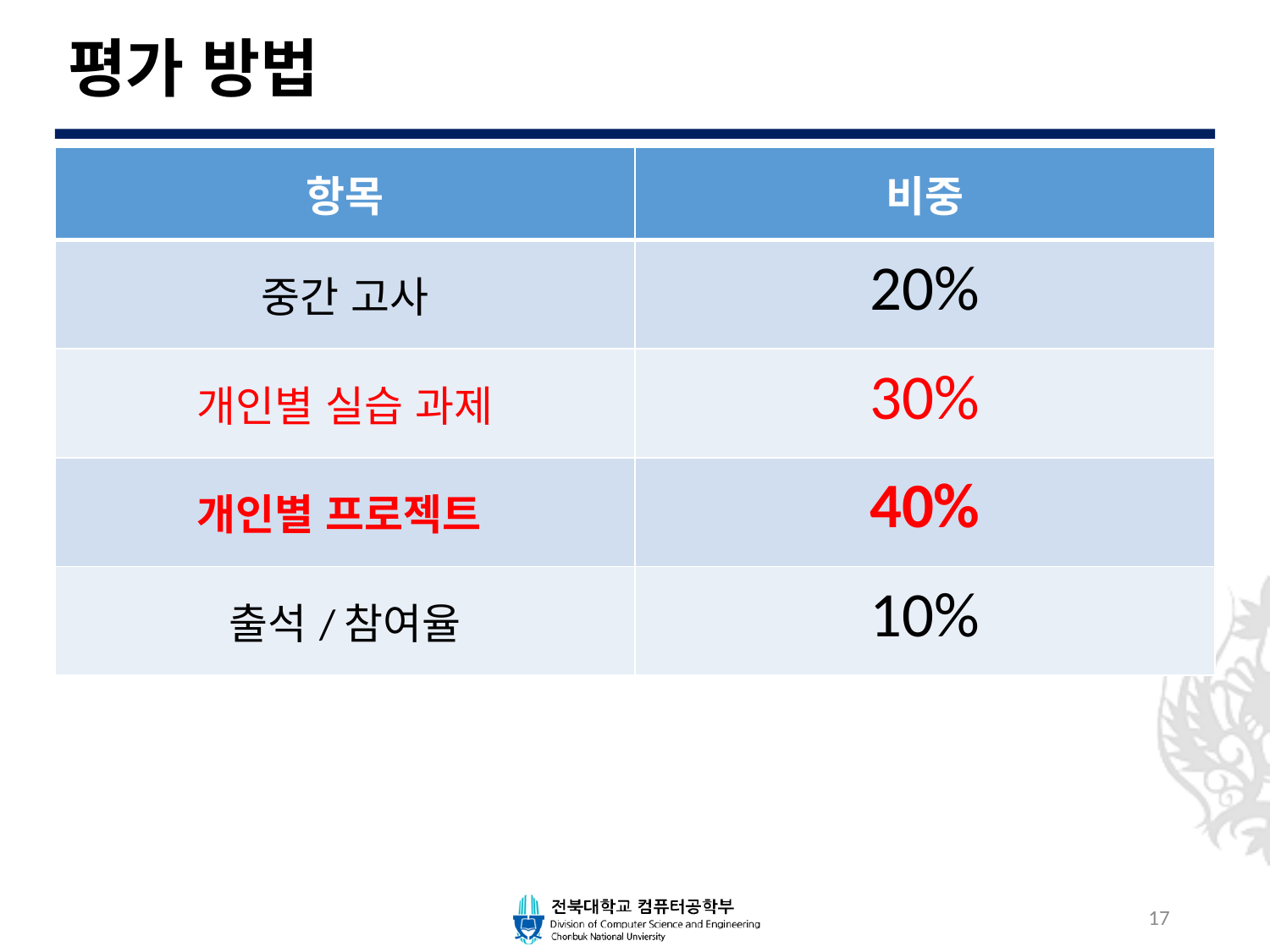

# 평가 방법
| 항목 | 비중 |
| --- | --- |
| 중간 고사 | 20% |
| 개인별 실습 과제 | 30% |
| 개인별 프로젝트 | 40% |
| 출석/참여율 | 10% |

17